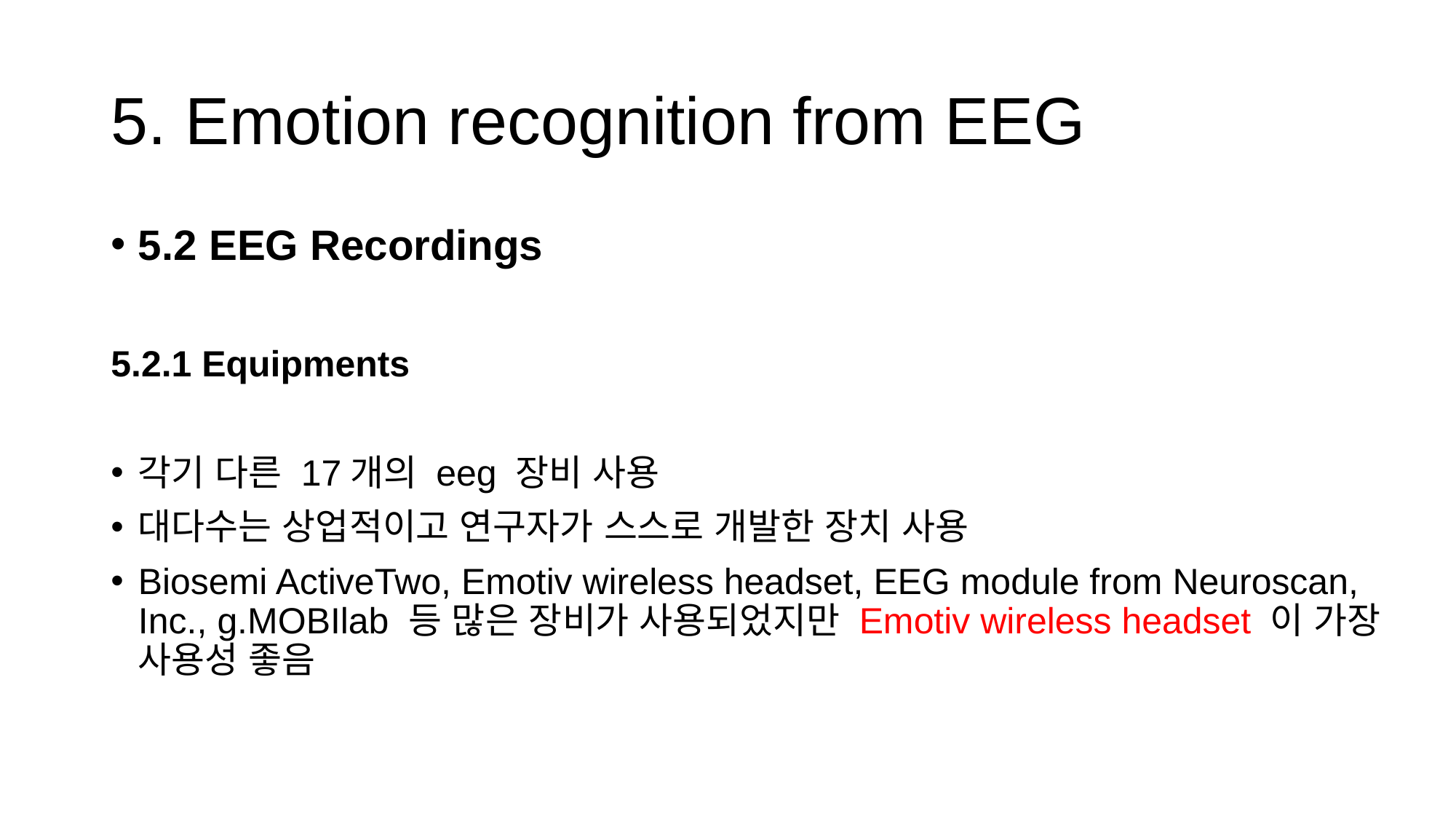

# 5. Emotion recognition from EEG
5.2 EEG Recordings

5.2.1 Equipments

각기 다른 17개의 eeg 장비 사용
대다수는 상업적이고 연구자가 스스로 개발한 장치 사용
Biosemi ActiveTwo, Emotiv wireless headset, EEG module from Neuroscan, Inc., g.MOBIlab 등 많은 장비가 사용되었지만 Emotiv wireless headset 이 가장 사용성 좋음